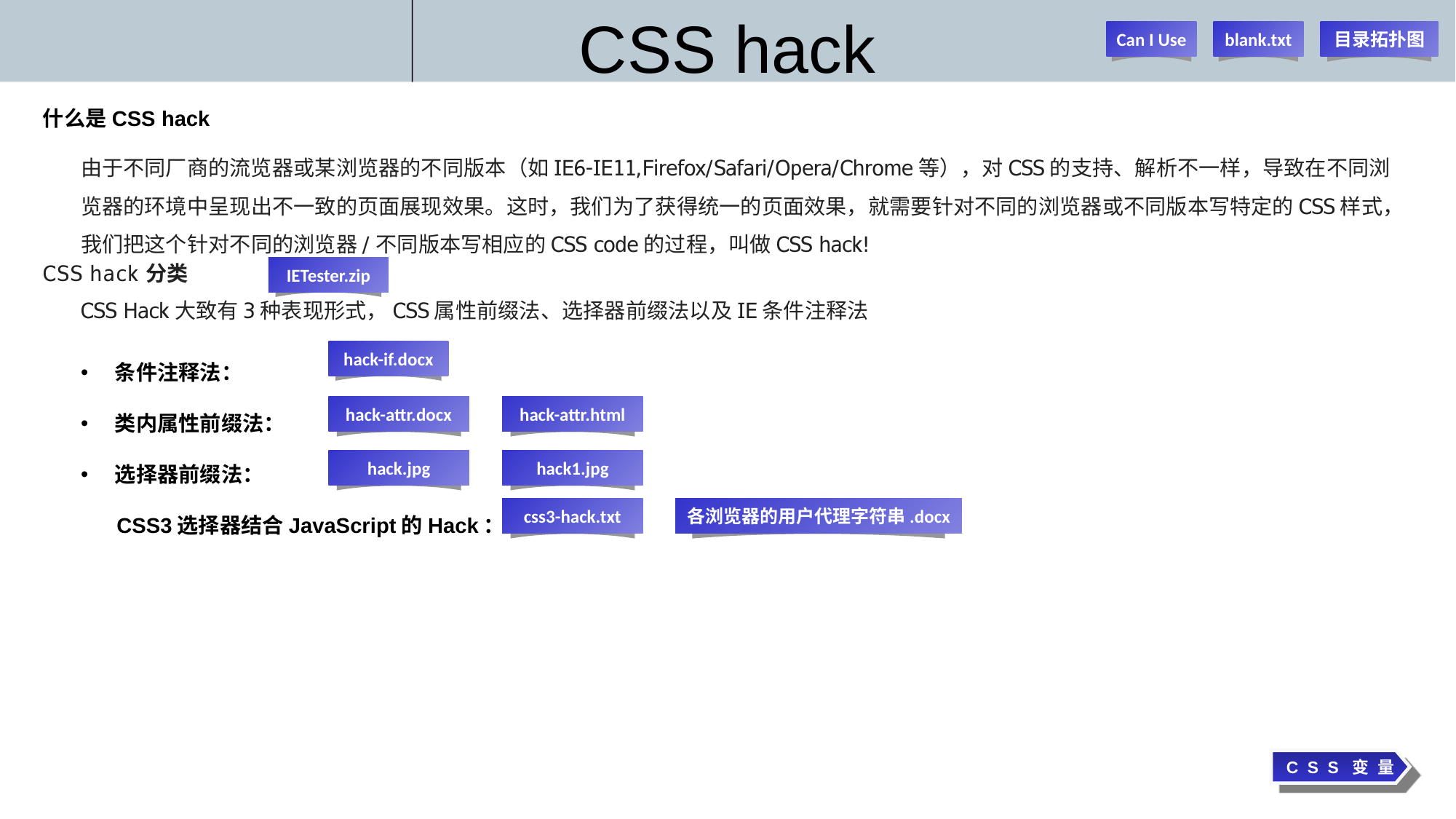

# CSS hack
Can I Use

blank.txt

目录拓扑图

什么是CSS hack
由于不同厂商的流览器或某浏览器的不同版本（如IE6-IE11,Firefox/Safari/Opera/Chrome等），对CSS的支持、解析不一样，导致在不同浏览器的环境中呈现出不一致的页面展现效果。这时，我们为了获得统一的页面效果，就需要针对不同的浏览器或不同版本写特定的CSS样式，我们把这个针对不同的浏览器/不同版本写相应的CSS code的过程，叫做CSS hack!
CSS hack分类
IETester.zip

CSS Hack大致有3种表现形式，CSS属性前缀法、选择器前缀法以及IE条件注释法
条件注释法：
类内属性前缀法：
选择器前缀法：
      CSS3选择器结合JavaScript的Hack：
hack-if.docx

hack-attr.docx

hack-attr.html

hack.jpg

hack1.jpg

css3-hack.txt

各浏览器的用户代理字符串.docx

居中

CSS变量